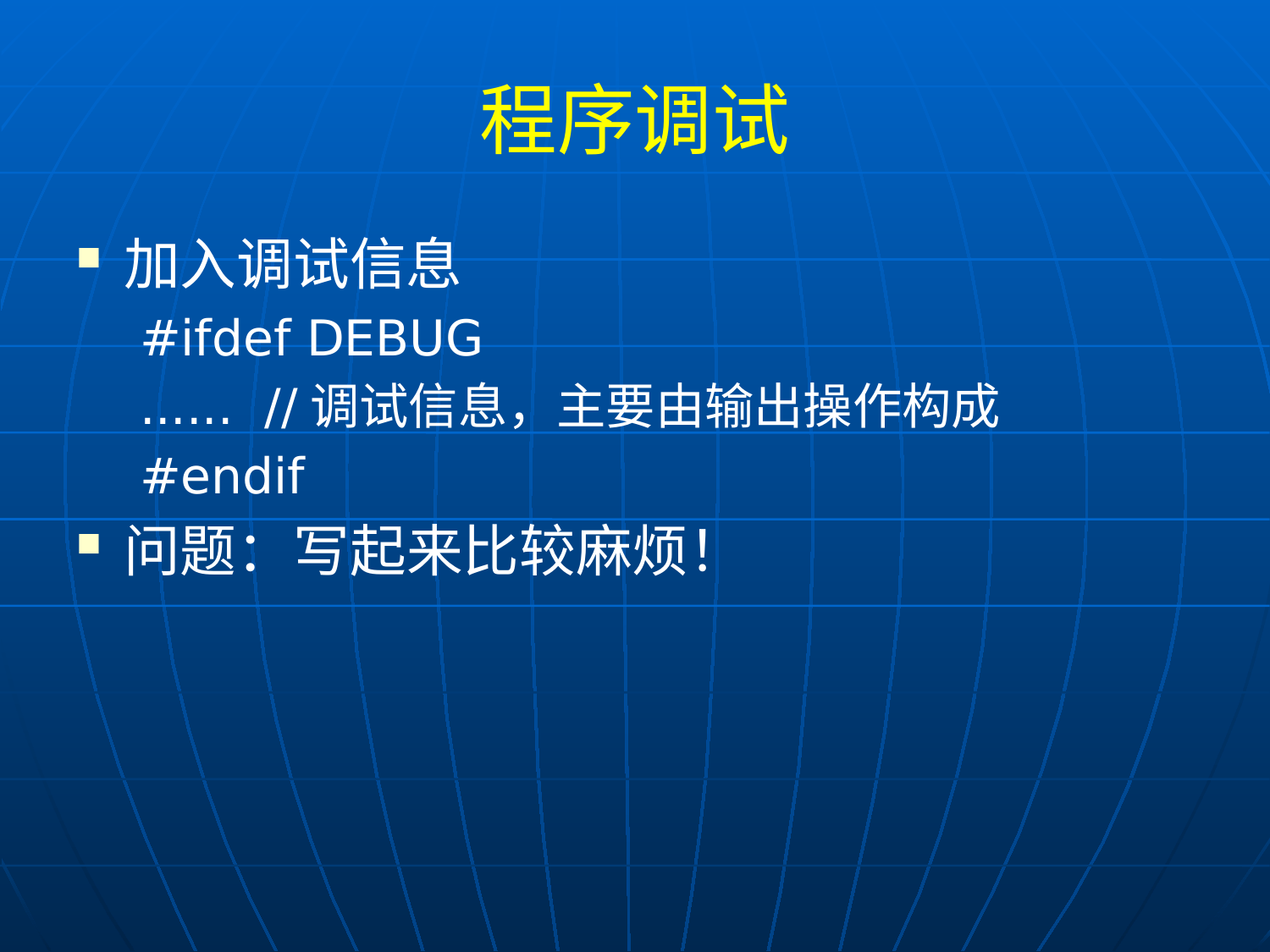

# 程序调试
加入调试信息
#ifdef DEBUG
......  //调试信息，主要由输出操作构成
#endif
问题：写起来比较麻烦！